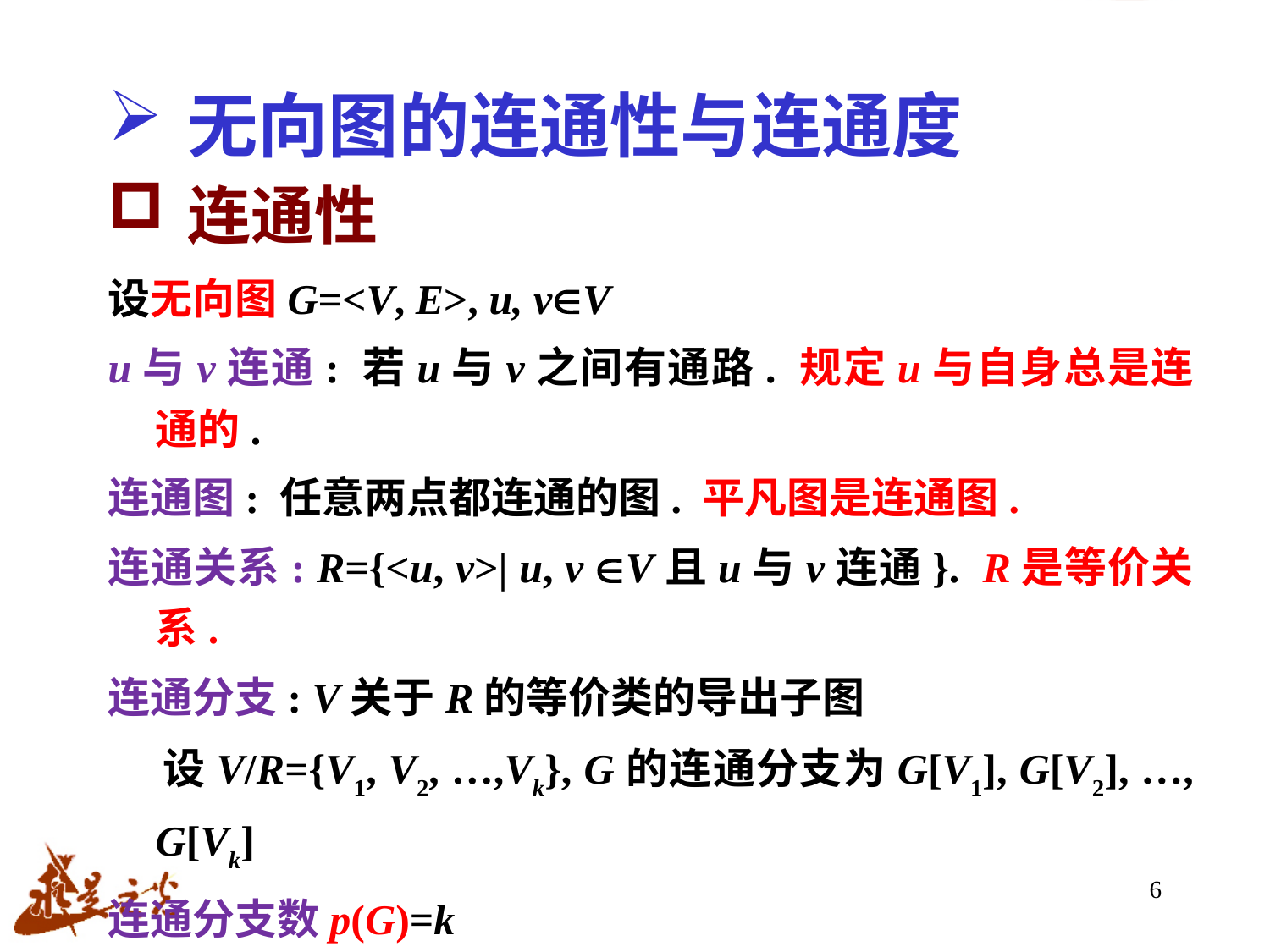

# 无向图的连通性与连通度
连通性
设无向图G=<V, E>, u, v∈V
u与v连通: 若u与v之间有通路. 规定u与自身总是连通的.
连通图: 任意两点都连通的图. 平凡图是连通图.
连通关系: R={<u, v>| u, v ∈V且u与v连通}.  R是等价关系.
连通分支: V关于R的等价类的导出子图
    设V/R={V1, V2, …,Vk}, G的连通分支为G[V1], G[V2], …, G[Vk]
连通分支数p(G)=k
    G是连通图⇔ p(G)=1
6